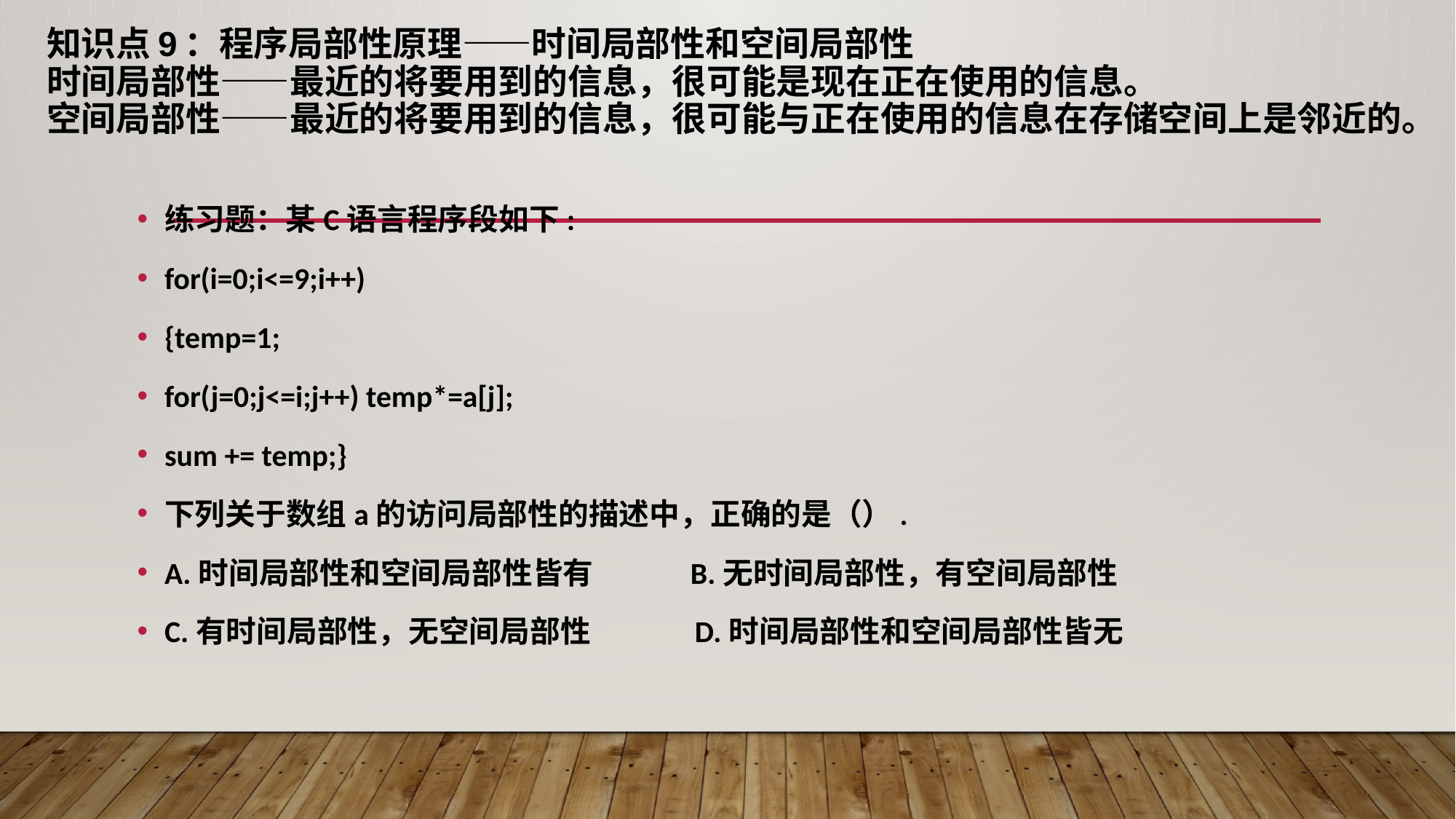

# 知识点9：程序局部性原理——时间局部性和空间局部性 时间局部性——最近的将要用到的信息，很可能是现在正在使用的信息。 空间局部性——最近的将要用到的信息，很可能与正在使用的信息在存储空间上是邻近的。
练习题：某C语言程序段如下:
for(i=0;i<=9;i++)
{temp=1;
for(j=0;j<=i;j++) temp*=a[j];
sum += temp;}
下列关于数组a的访问局部性的描述中，正确的是（）.
A.时间局部性和空间局部性皆有             B.无时间局部性，有空间局部性
C.有时间局部性，无空间局部性              D.时间局部性和空间局部性皆无